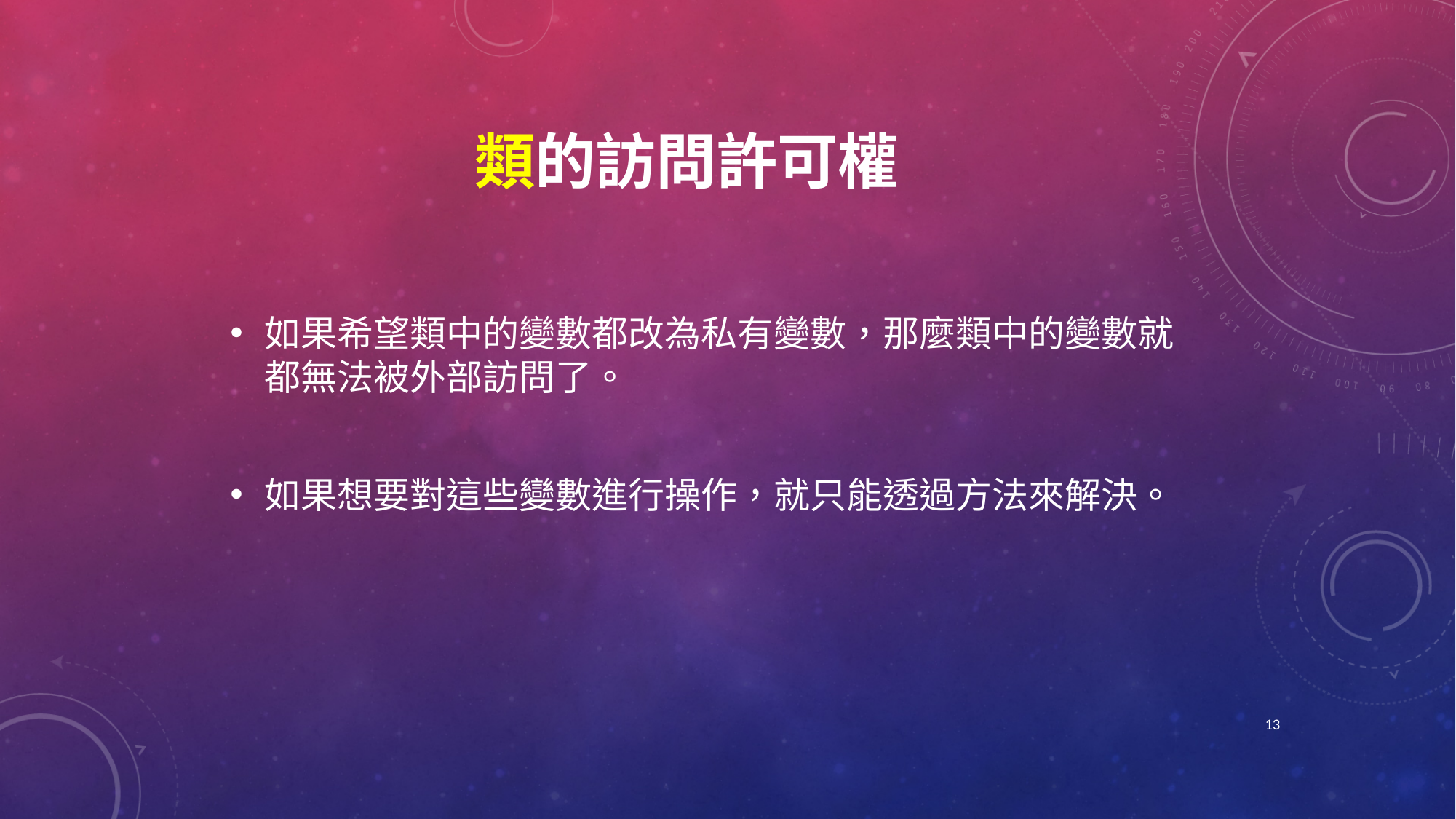

# 類的訪問許可權
如果希望類中的變數都改為私有變數，那麼類中的變數就都無法被外部訪問了。

如果想要對這些變數進行操作，就只能透過方法來解決。
13